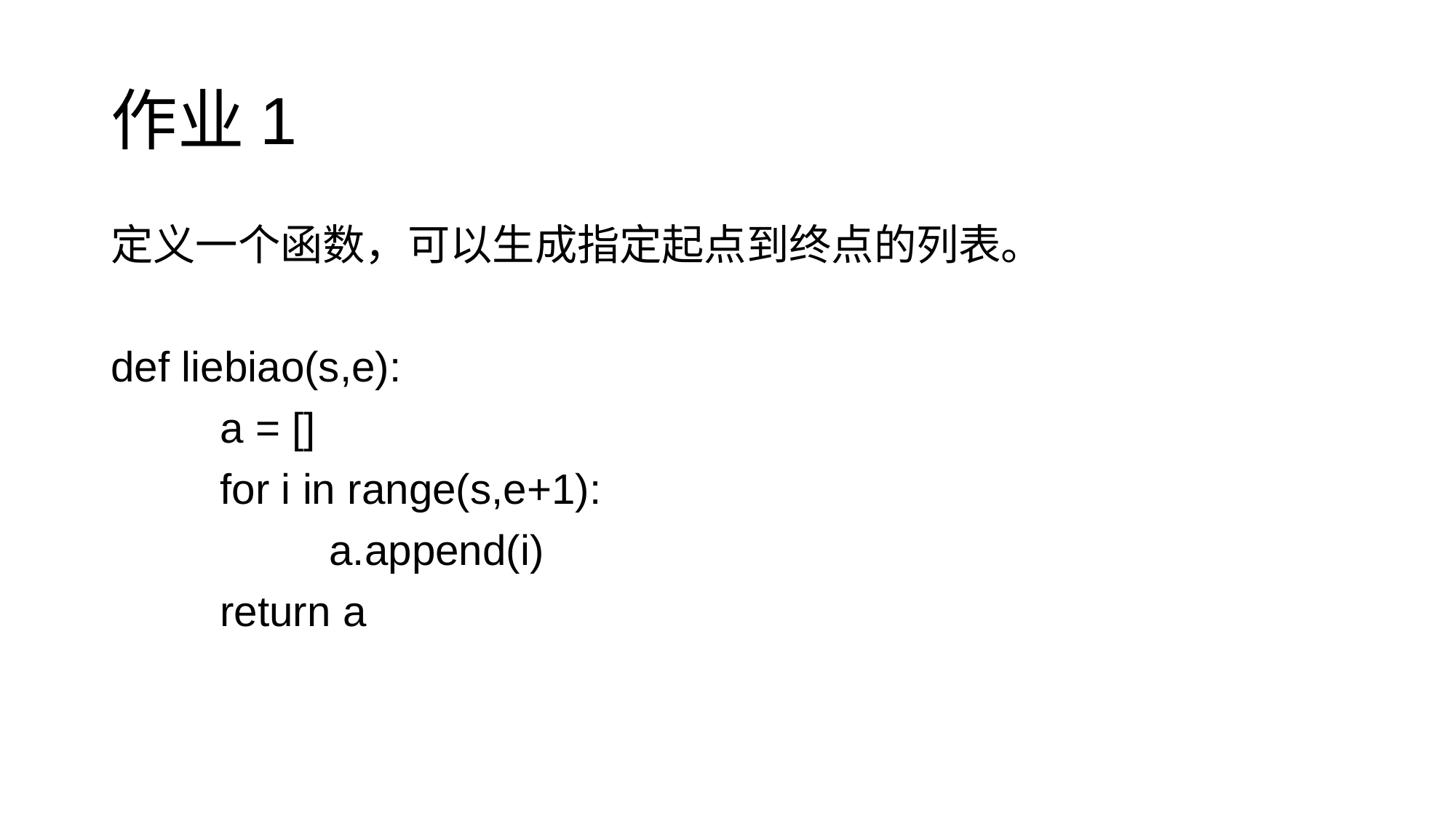

# 作业1
定义一个函数，可以生成指定起点到终点的列表。

def liebiao(s,e):
	a = []
	for i in range(s,e+1):
		a.append(i)
	return a